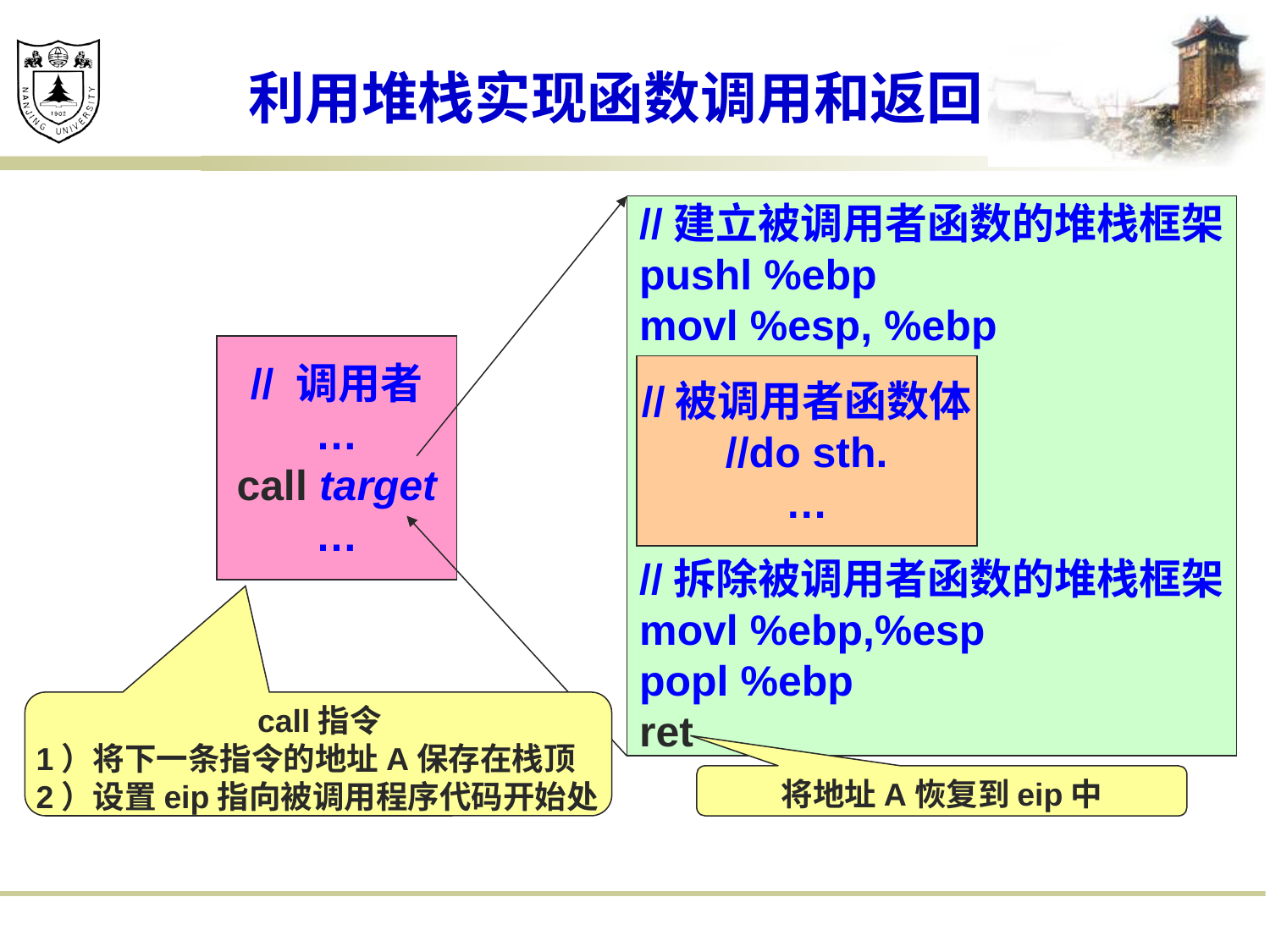

# 利用堆栈实现函数调用和返回

//建立被调用者函数的堆栈框架
pushl %ebp
movl %esp, %ebp

//拆除被调用者函数的堆栈框架
movl %ebp,%esp
popl %ebp
ret
// 调用者
…
call target
…
//被调用者函数体
//do sth.
…

call指令
1）将下一条指令的地址A保存在栈顶
2）设置eip指向被调用程序代码开始处
将地址A恢复到eip中
164